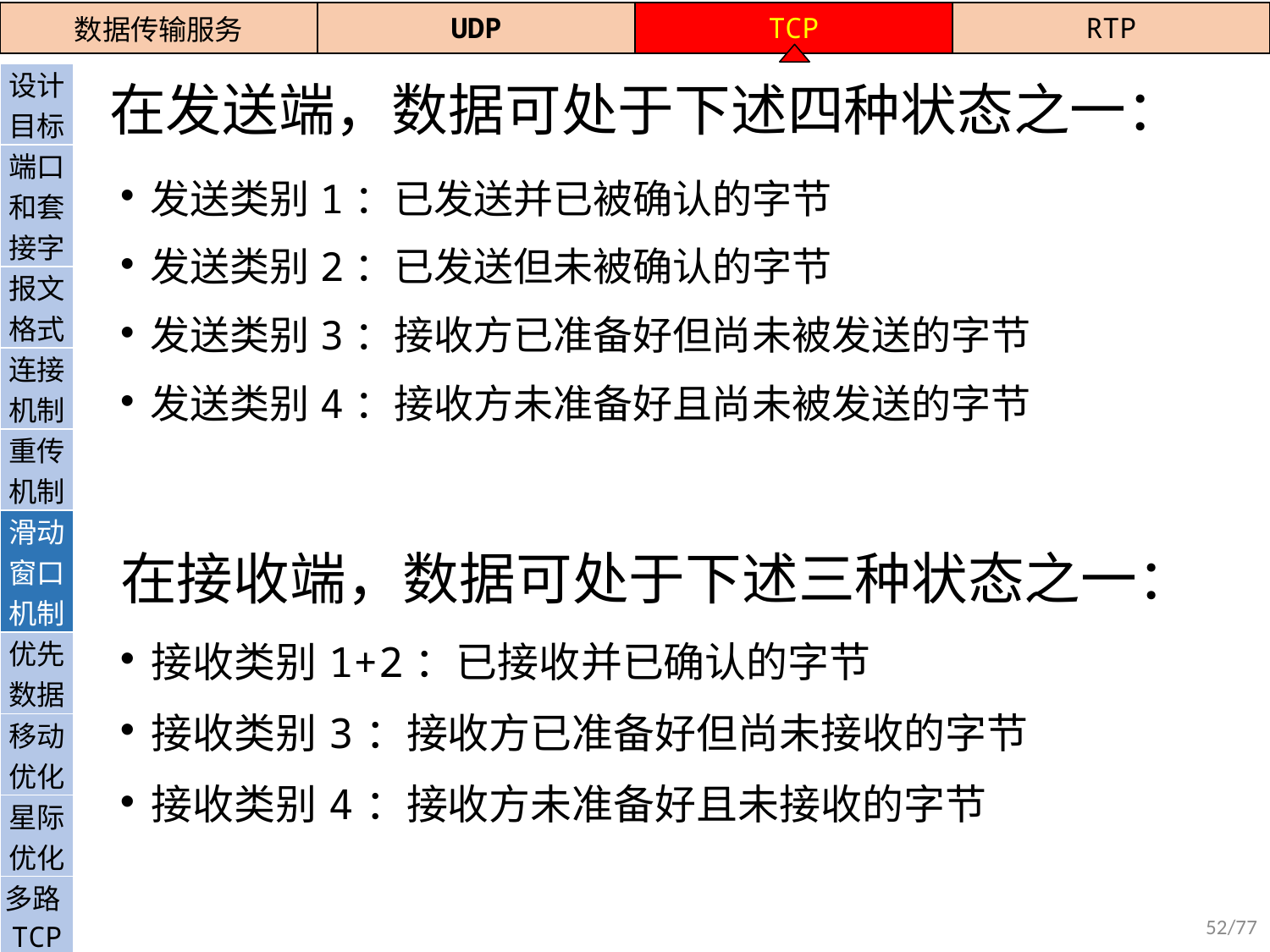

| 数据传输服务 | UDP | TCP | RTP |
| --- | --- | --- | --- |

# 在发送端，数据可处于下述四种状态之一：
| 设计目标 |
| --- |
| 端口和套接字 |
| 报文格式 |
| 连接机制 |
| 重传机制 |
| 滑动窗口机制 |
| 优先数据 |
| 移动优化 |
| 星际优化 |
| 多路TCP |
| QUIC |
发送类别1：已发送并已被确认的字节
发送类别2：已发送但未被确认的字节
发送类别3：接收方已准备好但尚未被发送的字节
发送类别4：接收方未准备好且尚未被发送的字节
在接收端，数据可处于下述三种状态之一：
接收类别1+2：已接收并已确认的字节
接收类别3：接收方已准备好但尚未接收的字节
接收类别4：接收方未准备好且未接收的字节
52/77